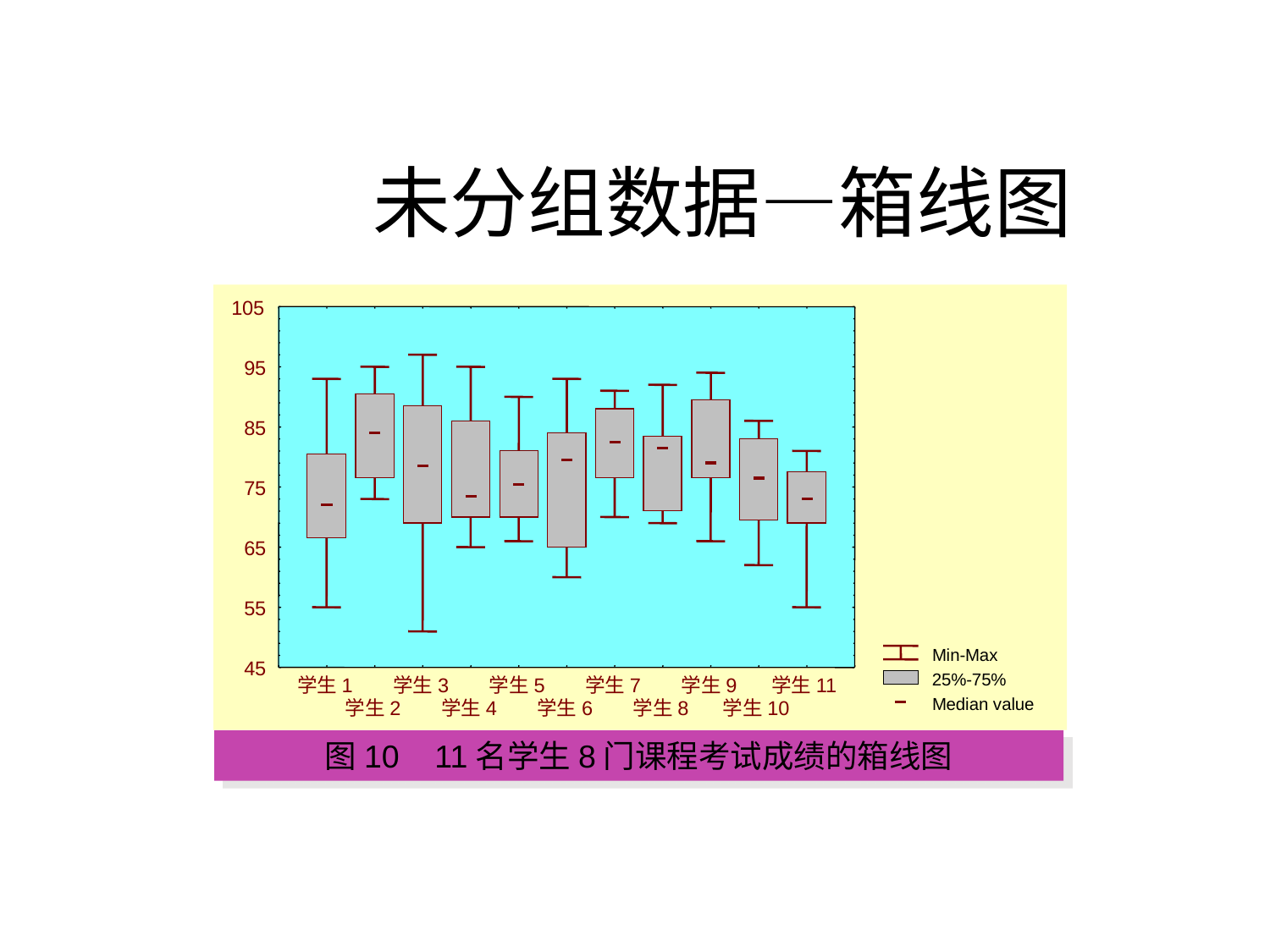

# 未分组数据—箱线图

105

95

85

75

65

55

Min-Max

45

25%-75%

学生1
学生3
学生5
学生7
学生9
学生11
Median value
学生2
学生4
学生6
学生8
学生10

图10    11名学生8门课程考试成绩的箱线图